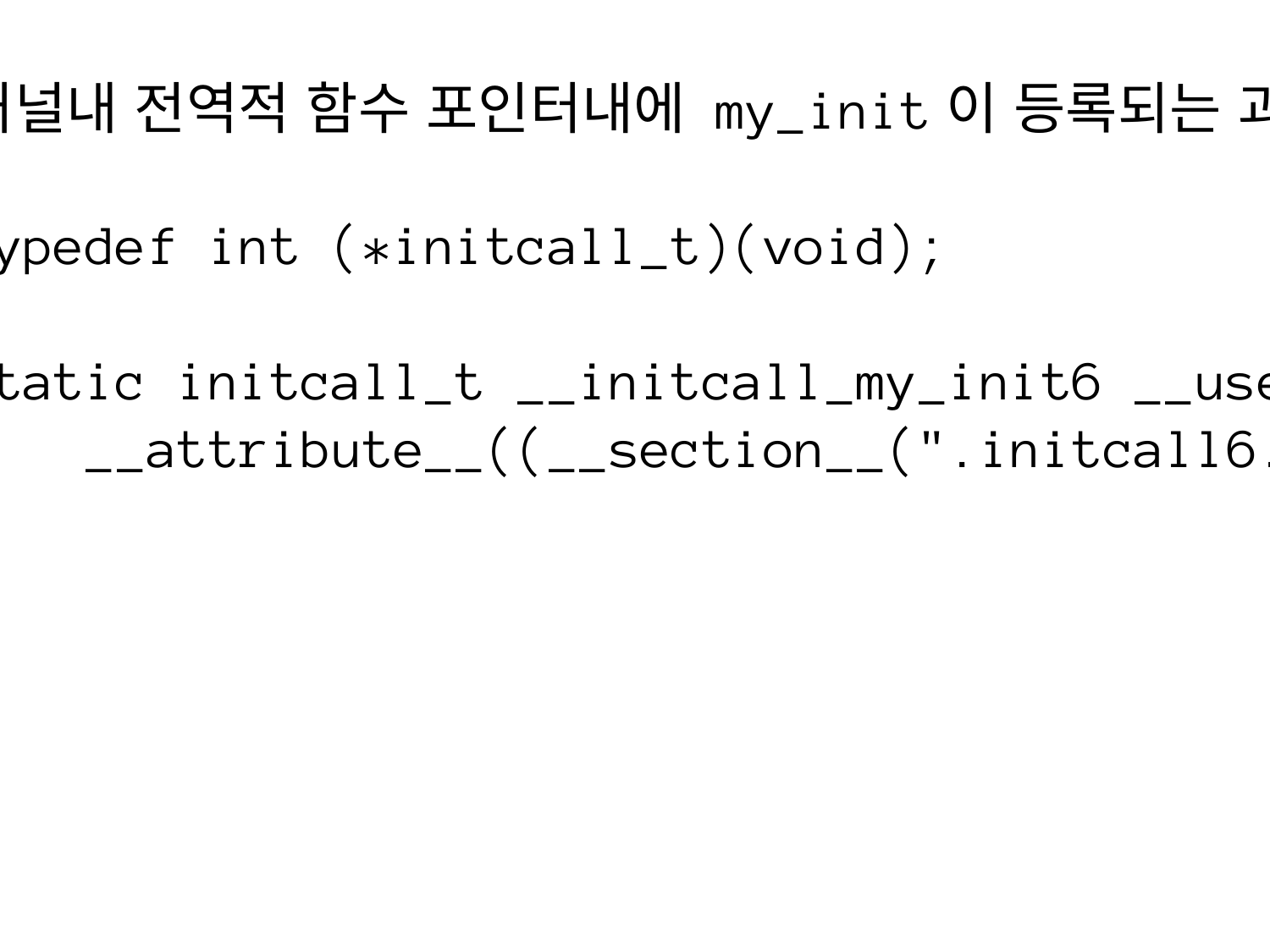

커널내 전역적 함수 포인터내에 my_init이 등록되는 과정

typedef int (*initcall_t)(void);

static initcall_t __initcall_my_init6 __used \
    __attribute__((__section__(".initcall6.init"))) = my_init